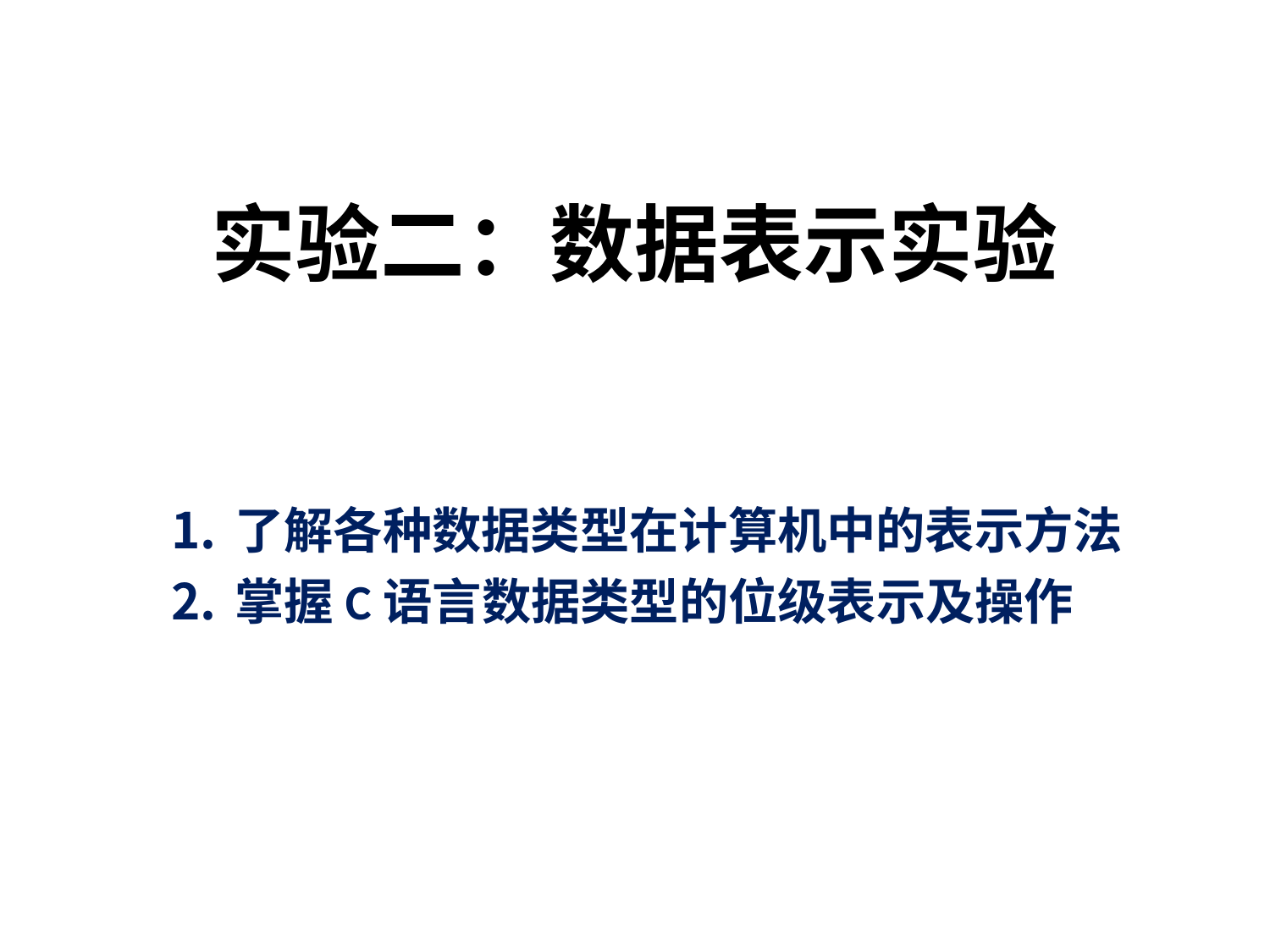

# 实验二：数据表示实验
了解各种数据类型在计算机中的表示方法
掌握C语言数据类型的位级表示及操作